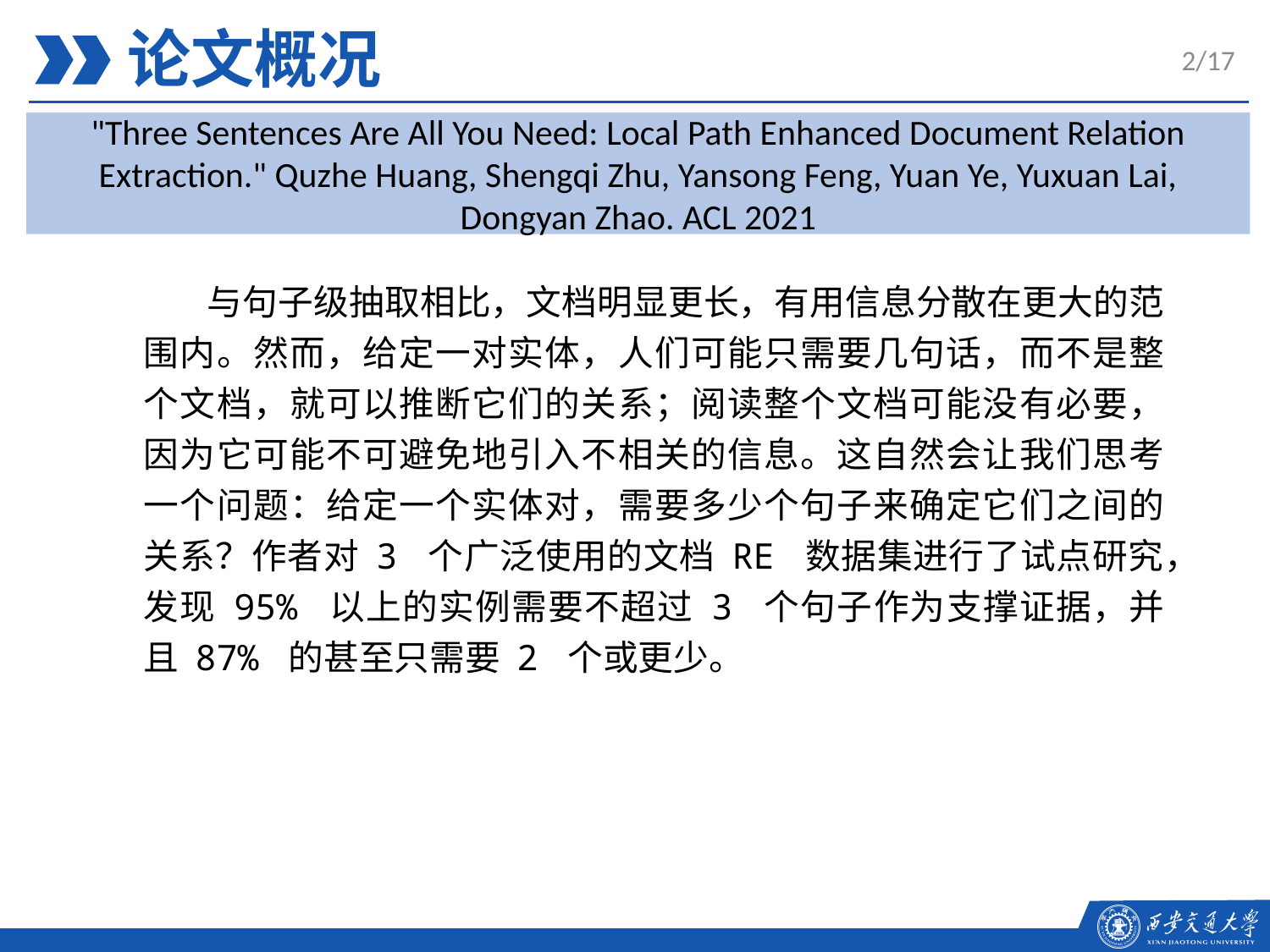

论文概况
2/17
"Three Sentences Are All You Need: Local Path Enhanced Document Relation Extraction." Quzhe Huang, Shengqi Zhu, Yansong Feng, Yuan Ye, Yuxuan Lai, Dongyan Zhao. ACL 2021
与句子级抽取相比，文档明显更长，有用信息分散在更大的范围内。然而，给定一对实体，人们可能只需要几句话，而不是整个文档，就可以推断它们的关系；阅读整个文档可能没有必要，因为它可能不可避免地引入不相关的信息。这自然会让我们思考一个问题：给定一个实体对，需要多少个句子来确定它们之间的关系？作者对 3 个广泛使用的文档 RE 数据集进行了试点研究，发现 95% 以上的实例需要不超过 3 个句子作为支撑证据，并且 87% 的甚至只需要 2 个或更少。